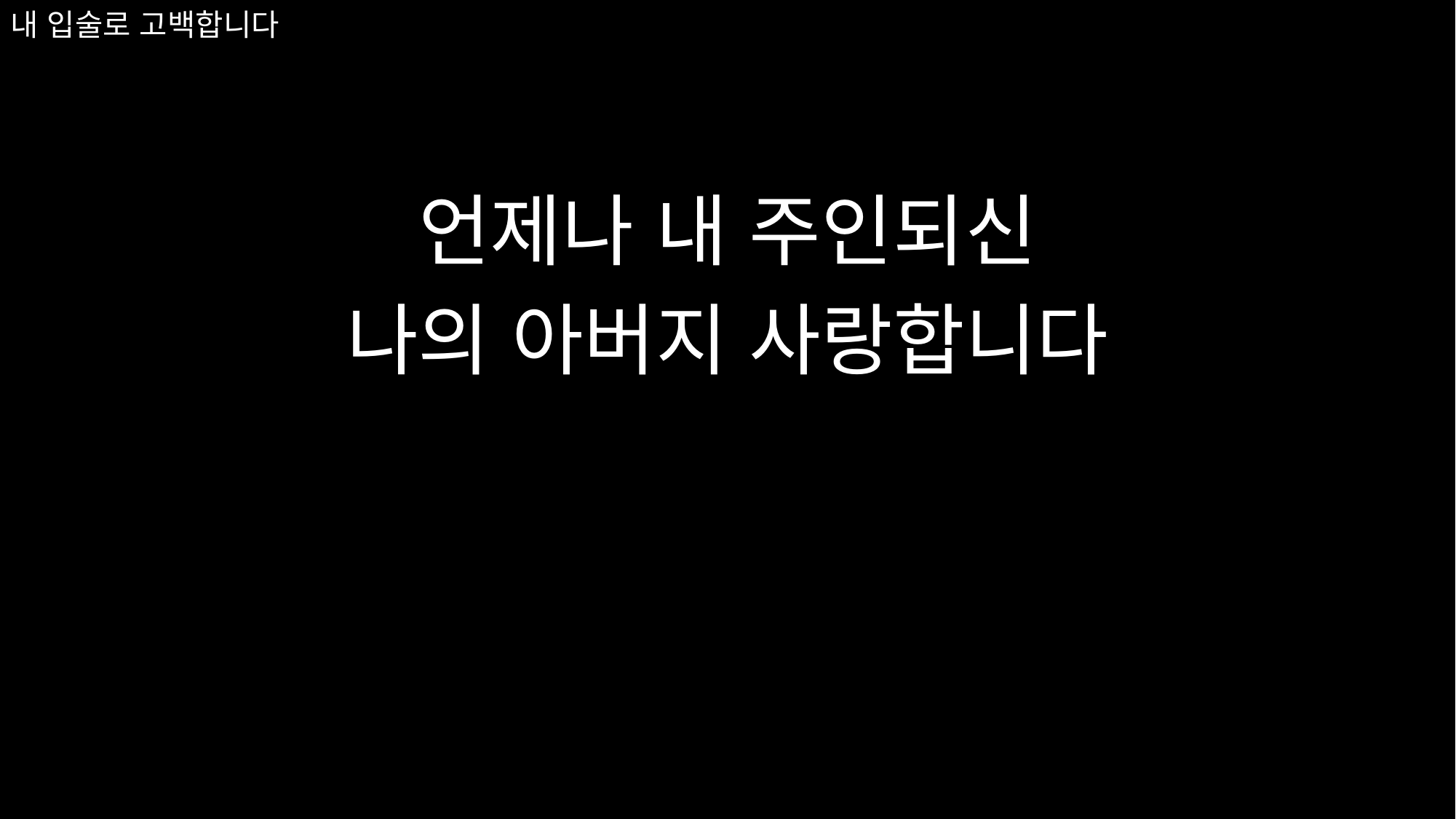

언제나 내 주인되신
나의 아버지 사랑합니다
# 내 입술로 고백합니다